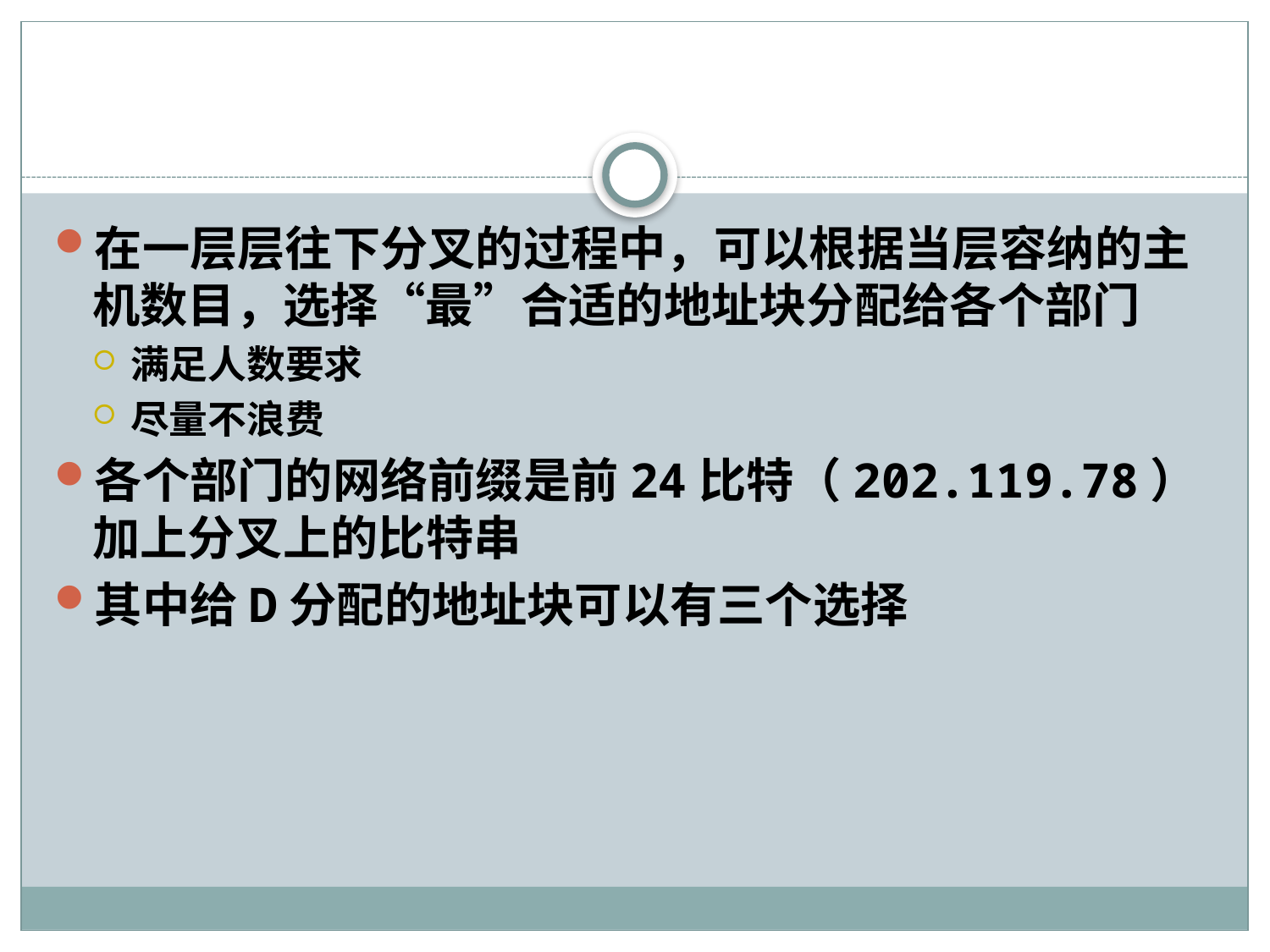

#
在一层层往下分叉的过程中，可以根据当层容纳的主机数目，选择“最”合适的地址块分配给各个部门
满足人数要求
尽量不浪费
各个部门的网络前缀是前24比特（202.119.78）加上分叉上的比特串
其中给D分配的地址块可以有三个选择